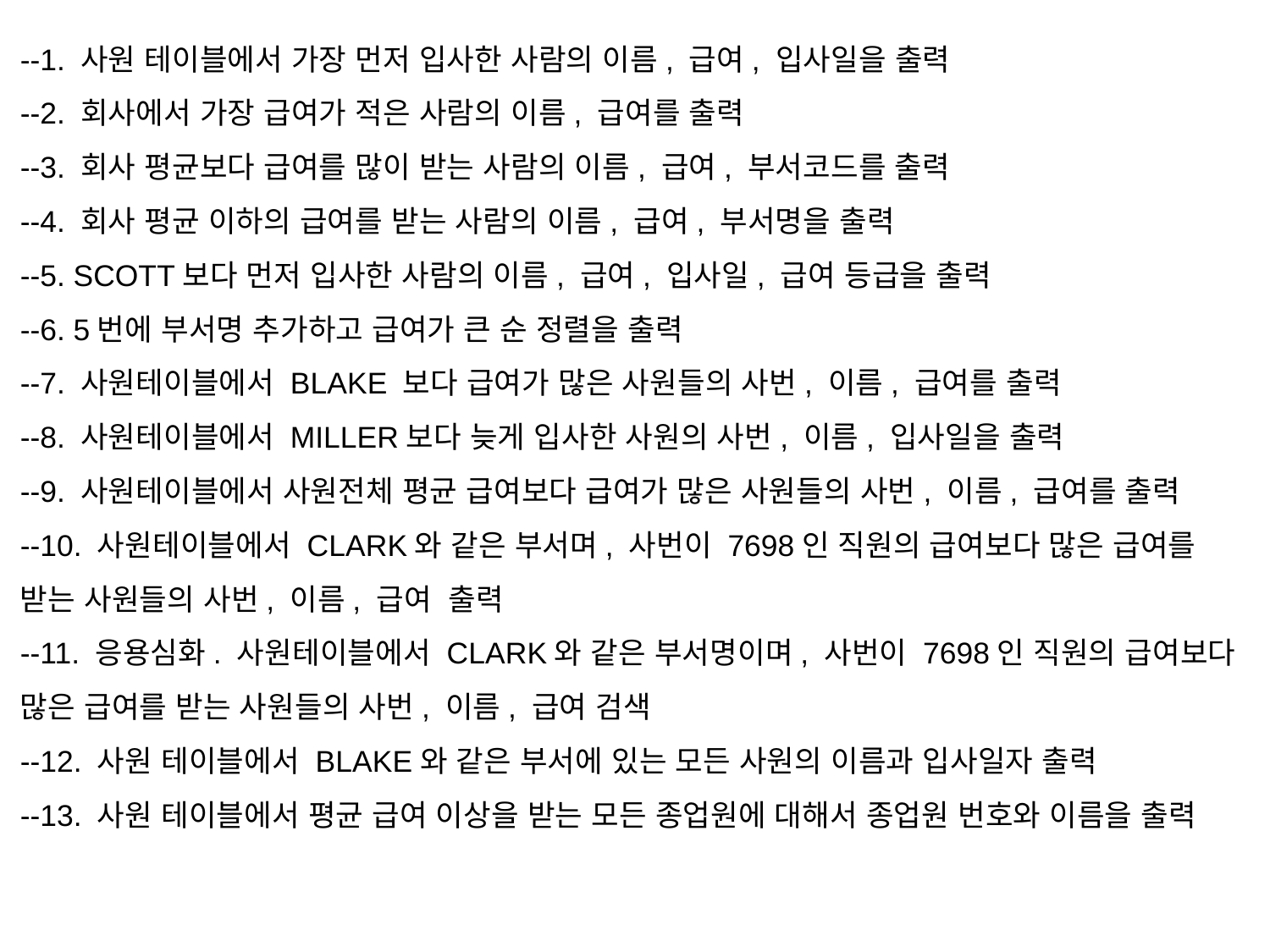

--1. 사원 테이블에서 가장 먼저 입사한 사람의 이름, 급여, 입사일을 출력
--2. 회사에서 가장 급여가 적은 사람의 이름, 급여를 출력
--3. 회사 평균보다 급여를 많이 받는 사람의 이름, 급여, 부서코드를 출력
--4. 회사 평균 이하의 급여를 받는 사람의 이름, 급여, 부서명을 출력
--5. SCOTT보다 먼저 입사한 사람의 이름, 급여, 입사일, 급여 등급을 출력
--6. 5번에 부서명 추가하고 급여가 큰 순 정렬을 출력
--7. 사원테이블에서 BLAKE 보다 급여가 많은 사원들의 사번, 이름, 급여를 출력
--8. 사원테이블에서 MILLER보다 늦게 입사한 사원의 사번, 이름, 입사일을 출력
--9. 사원테이블에서 사원전체 평균 급여보다 급여가 많은 사원들의 사번, 이름, 급여를 출력
--10. 사원테이블에서 CLARK와 같은 부서며, 사번이 7698인 직원의 급여보다 많은 급여를 받는 사원들의 사번, 이름, 급여  출력
--11. 응용심화. 사원테이블에서 CLARK와 같은 부서명이며, 사번이 7698인 직원의 급여보다 많은 급여를 받는 사원들의 사번, 이름, 급여 검색
--12. 사원 테이블에서 BLAKE와 같은 부서에 있는 모든 사원의 이름과 입사일자 출력
--13. 사원 테이블에서 평균 급여 이상을 받는 모든 종업원에 대해서 종업원 번호와 이름을 출력